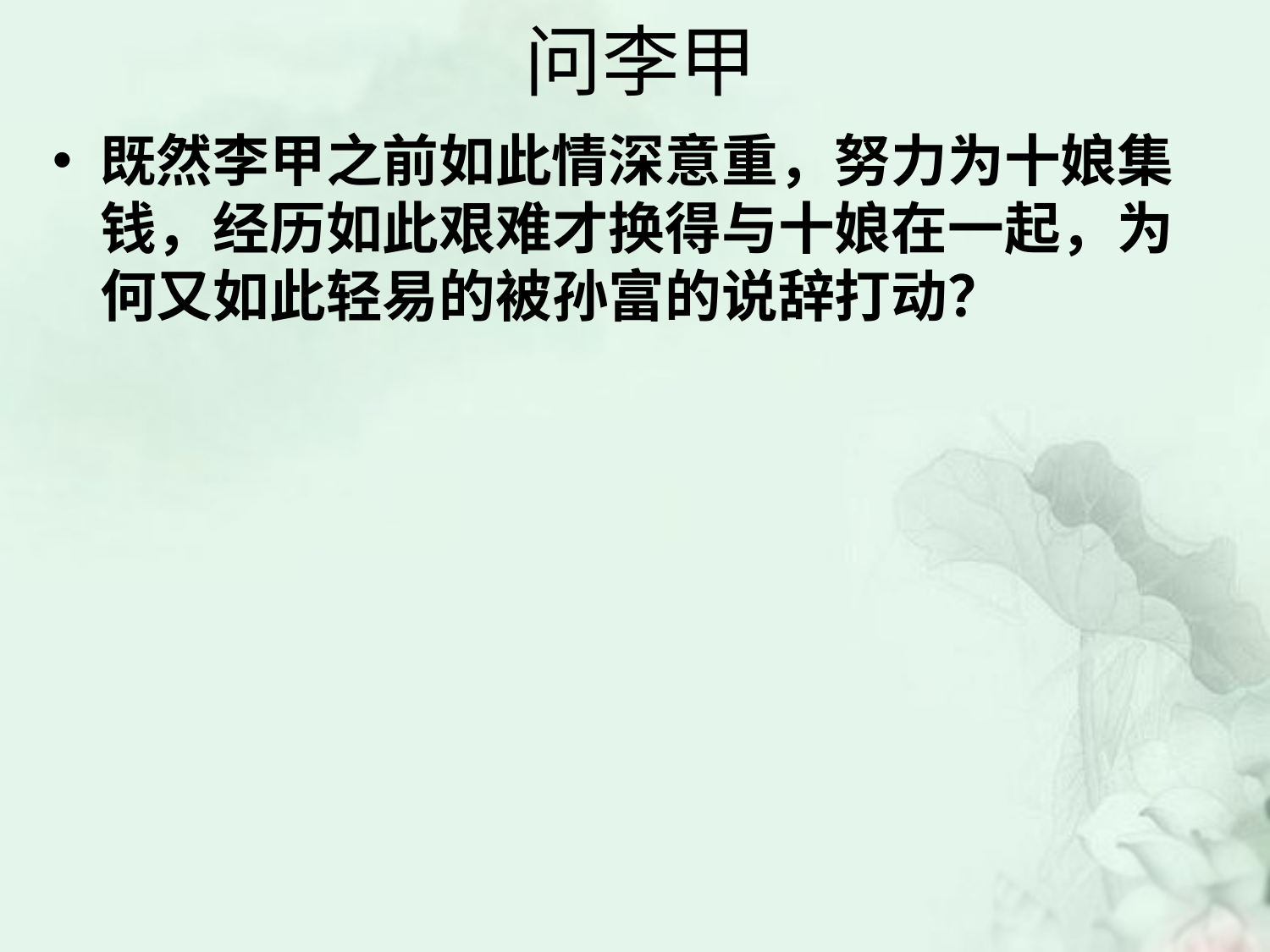

# 问李甲
既然李甲之前如此情深意重，努力为十娘集钱，经历如此艰难才换得与十娘在一起，为何又如此轻易的被孙富的说辞打动？